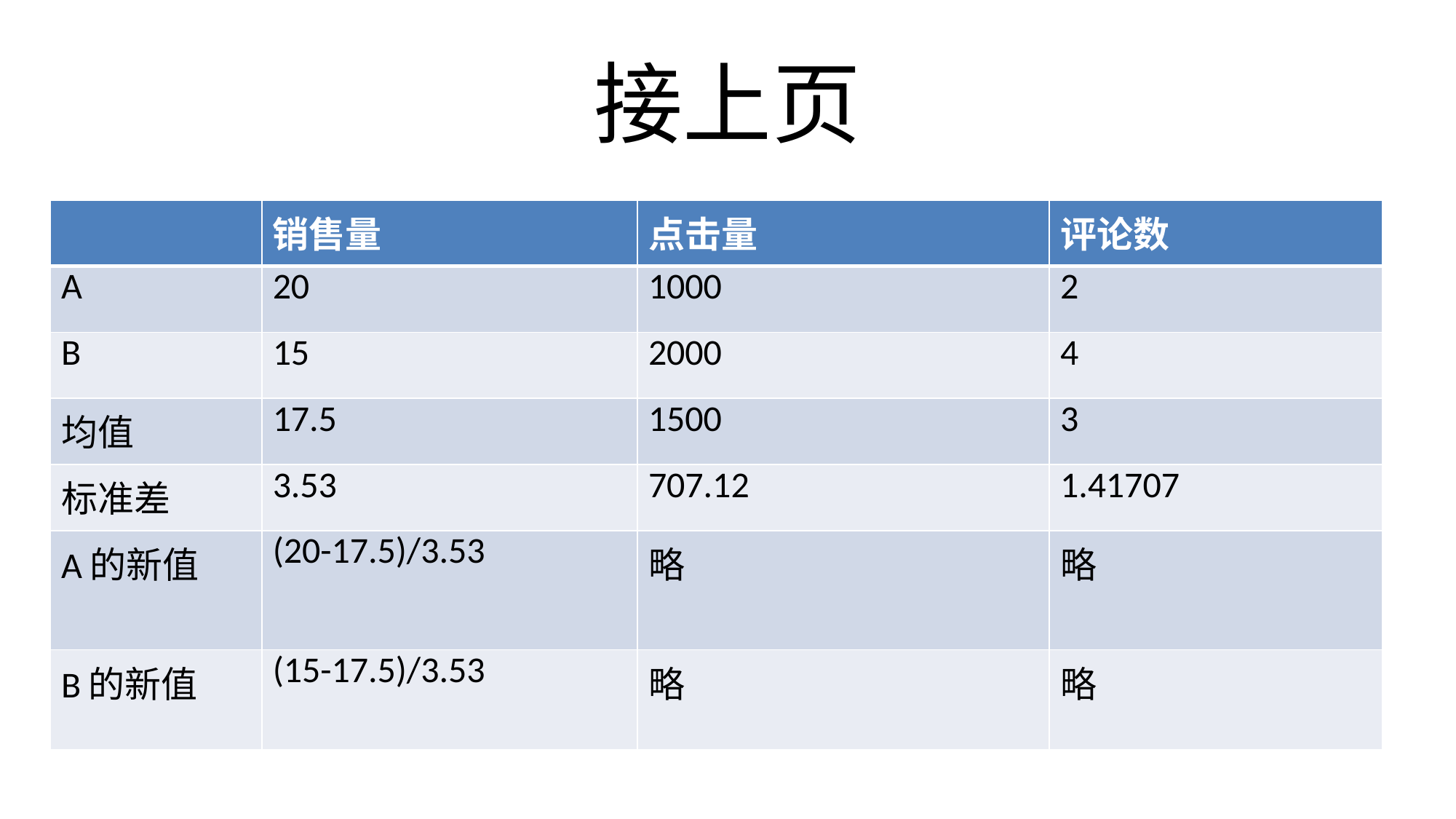

# 接上页

|  | 销售量 | 点击量 | 评论数 |
| --- | --- | --- | --- |
| A | 20 | 1000 | 2 |
| B | 15 | 2000 | 4 |
| 均值 | 17.5 | 1500 | 3 |
| 标准差 | 3.53 | 707.12 | 1.41707 |
| A的新值 | (20-17.5)/3.53 | 略 | 略 |
| B的新值 | (15-17.5)/3.53 | 略 | 略 |